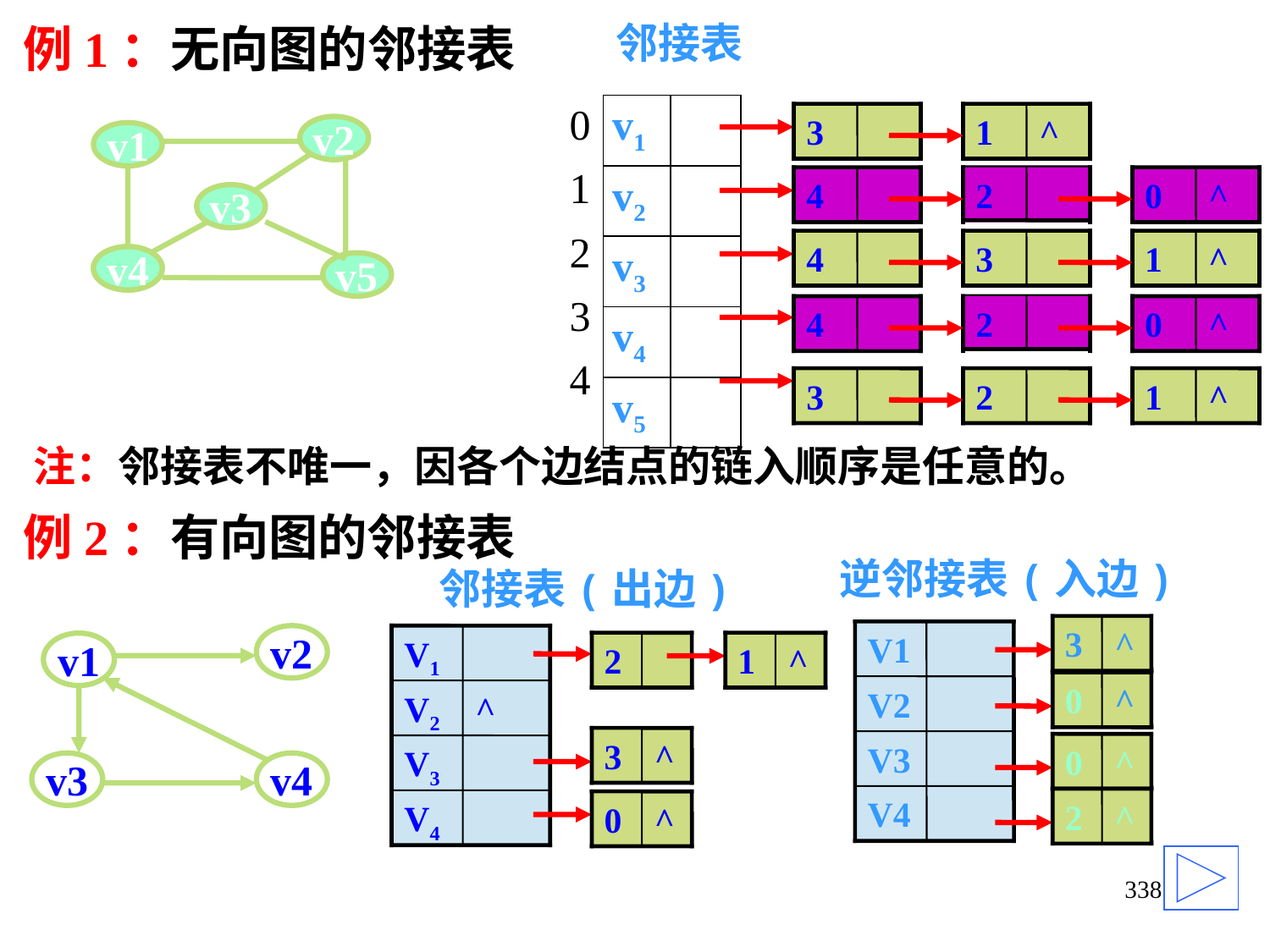

# 例1：无向图的邻接表
邻接表
|  |  |
| --- | --- |
|  |  |
|  |  |
|  |  |
|  |  |
| 0 |
| --- |
| 1 |
| 2 |
| 3 |
| 4 |
| v1 |
| --- |
| v2 |
| v3 |
| v4 |
| v5 |
3

1

^

v2
v1

v3

v4
v4
v5

4

2

0

^

4

3

1

^

4

2

0

^

3

2

1

^

注：邻接表不唯一，因各个边结点的链入顺序是任意的。
例2：有向图的邻接表
逆邻接表(入边)
邻接表(出边)
3

^

0

^

0

^

2

^

V1

V2

V3

V4

v2
v1

v3
v4

V1

2

1

^

V2

^

3

^

V3

V4

0

^

338